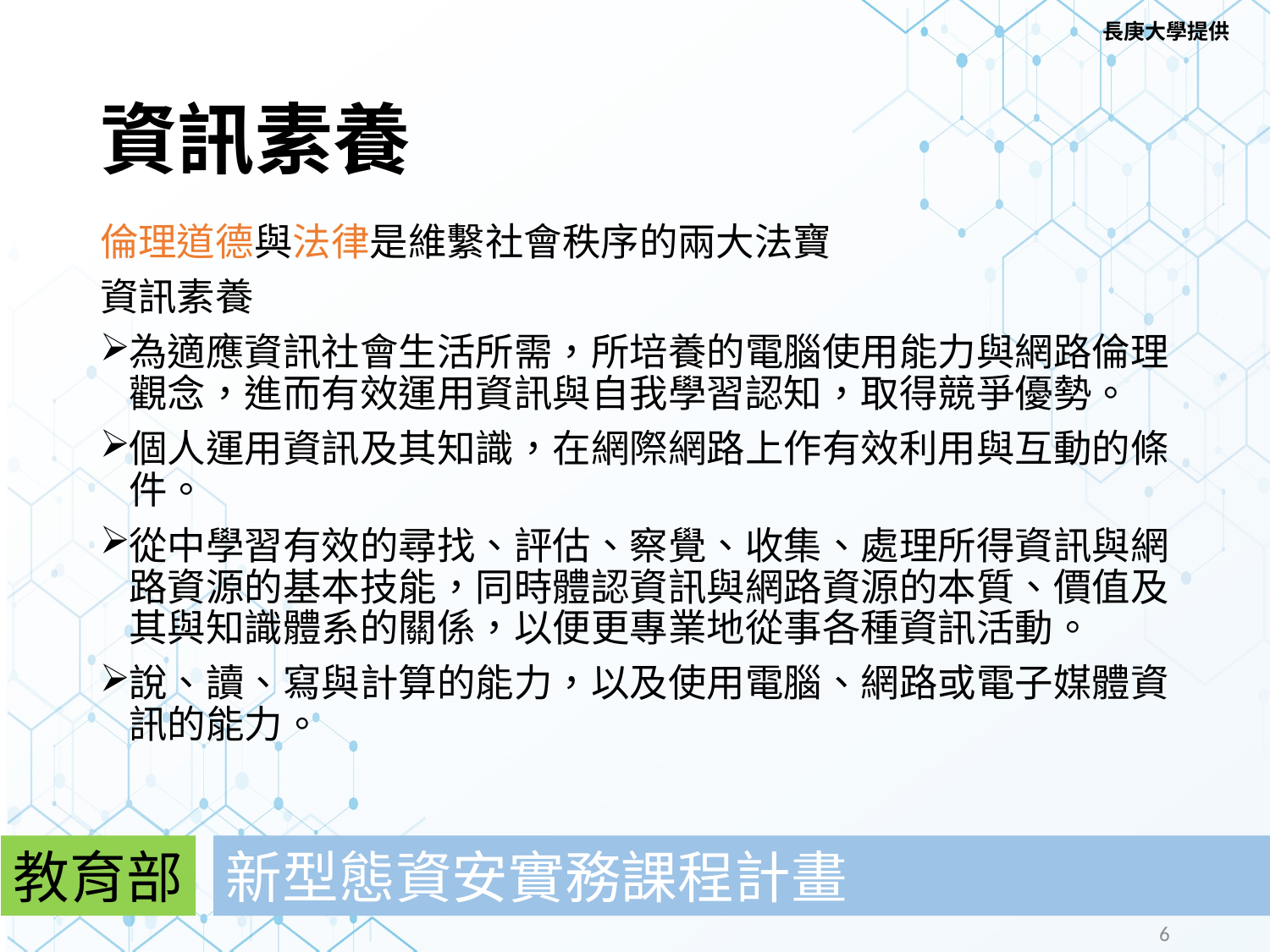

長庚大學提供
# 資訊素養​
倫理道德與法律是維繫社會秩序的兩大法寶​
資訊素養​
為適應資訊社會生活所需，所培養的電腦使用能力與網路倫理觀念，進而有效運用資訊與自我學習認知，取得競爭優勢。​
個人運用資訊及其知識，在網際網路上作有效利用與互動的條件。​
從中學習有效的尋找、評估、察覺、收集、處理所得資訊與網路資源的基本技能，同時體認資訊與網路資源的本質、價值及其與知識體系的關係，以便更專業地從事各種資訊活動。​
說、讀、寫與計算的能力，以及使用電腦、網路或電子媒體資訊的能力。​
教育部
新型態資安實務課程計畫
6